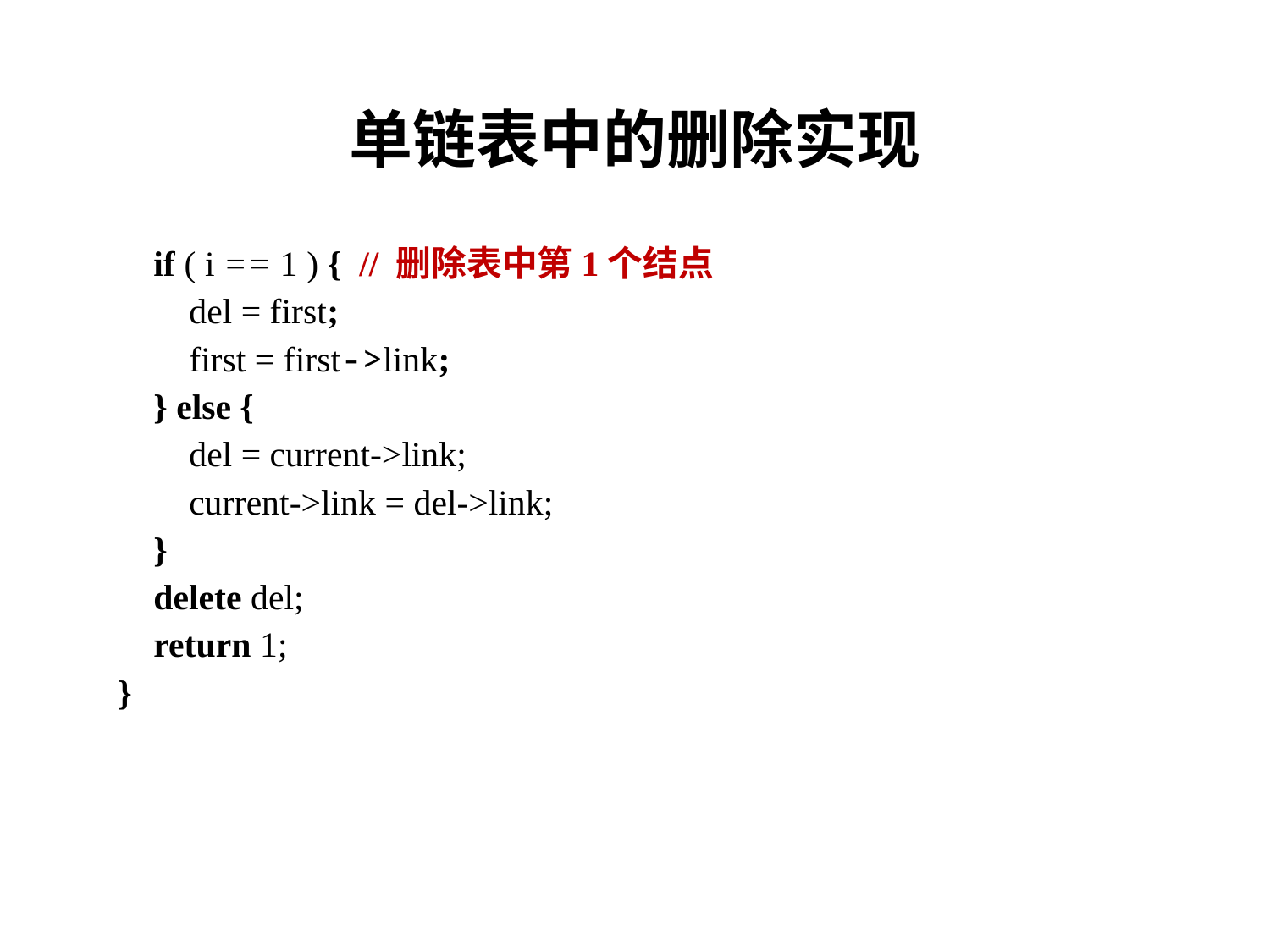

# 单链表中的删除实现
    if ( i == 1 ) {  // 删除表中第1个结点
        del = first;
        first = first->link;
    } else {
        del = current->link;
        current->link = del->link;
    }
    delete del;
    return 1;
}